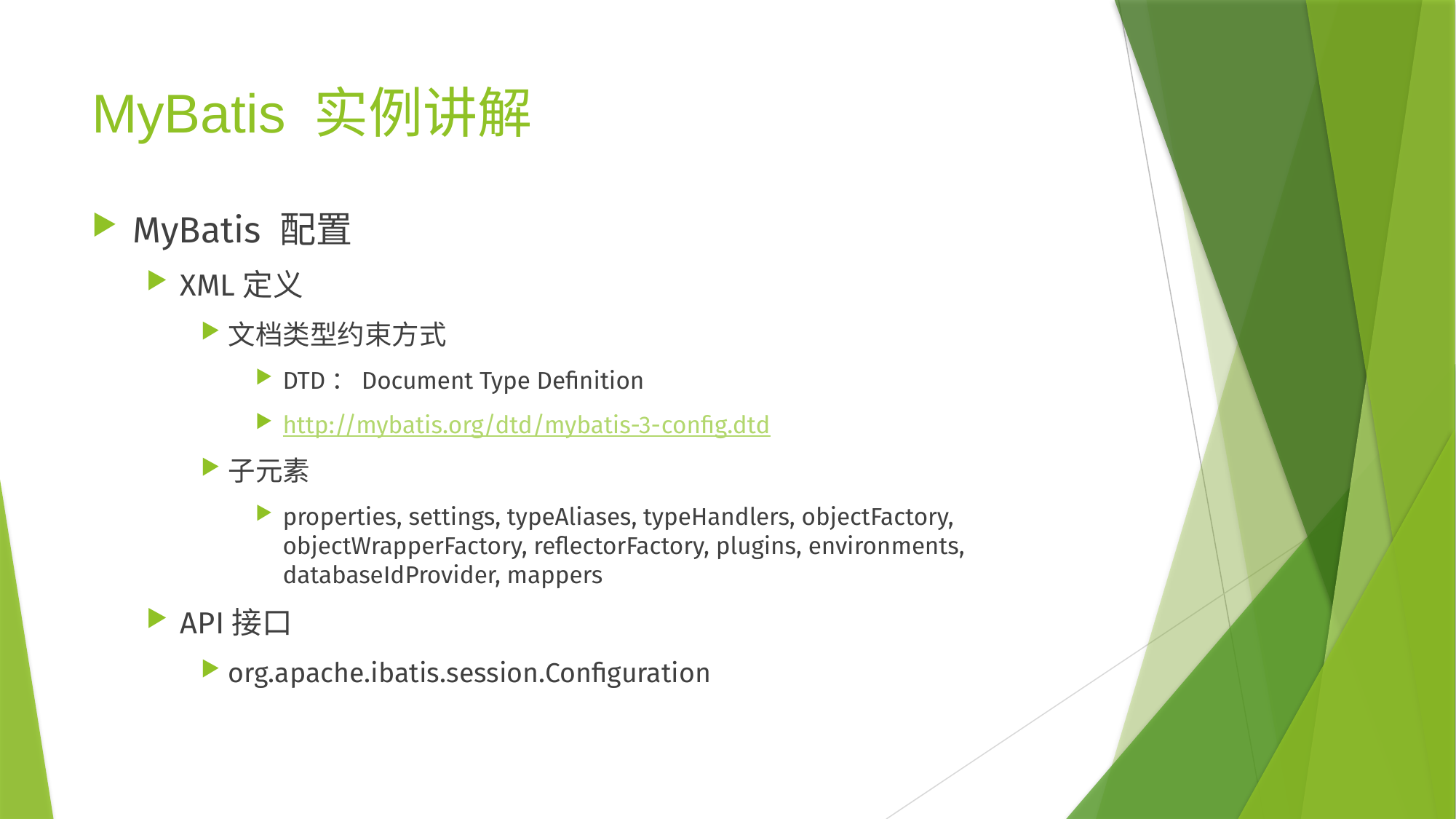

# MyBatis 实例讲解
MyBatis 配置
XML定义
文档类型约束方式
DTD：Document Type Definition
http://mybatis.org/dtd/mybatis-3-config.dtd
子元素
properties, settings, typeAliases, typeHandlers, objectFactory, objectWrapperFactory, reflectorFactory, plugins, environments, databaseIdProvider, mappers
API接口
org.apache.ibatis.session.Configuration